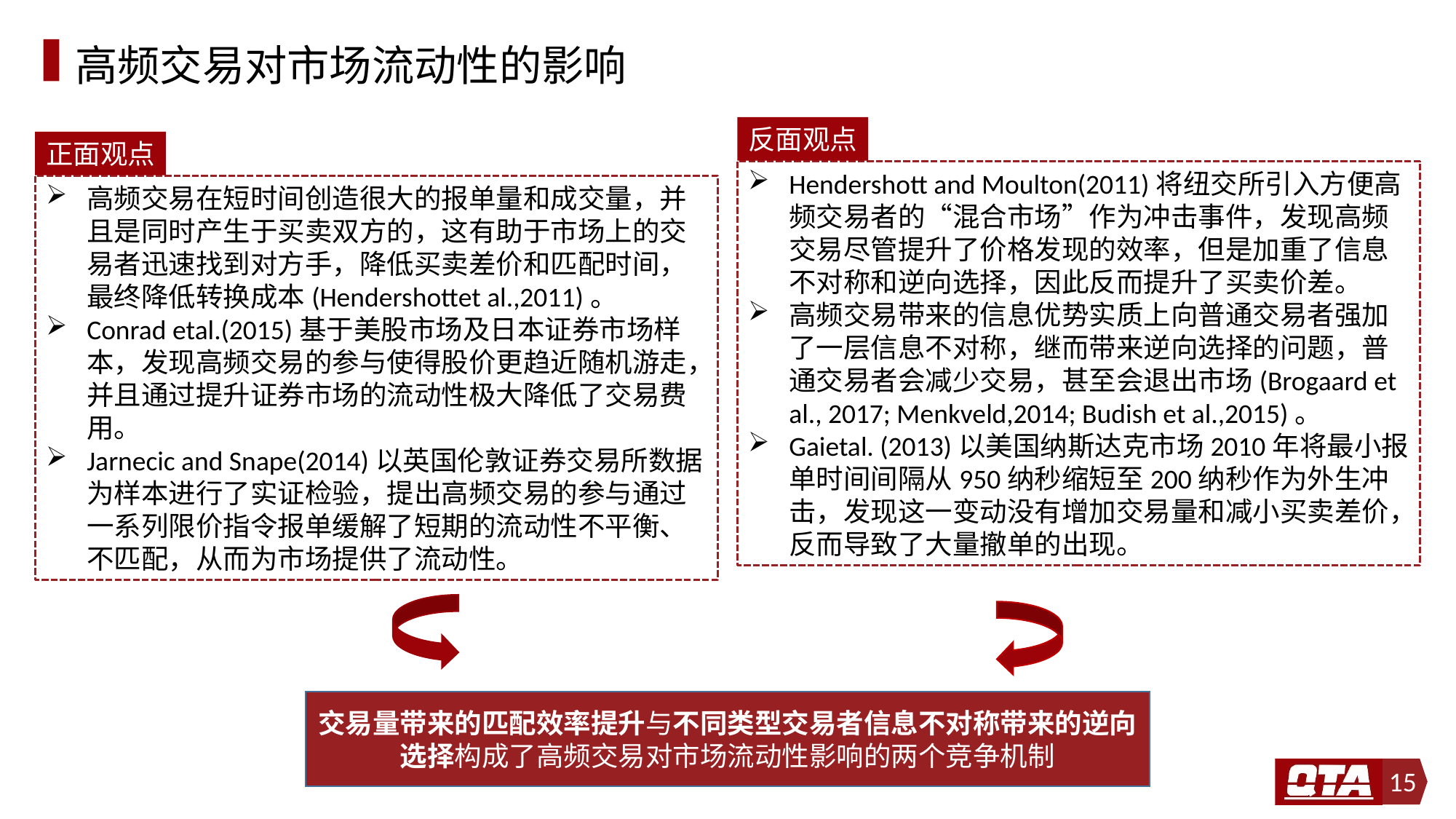

# 高频交易对市场流动性的影响
反面观点
正面观点
Hendershott and Moulton(2011)将纽交所引入方便高频交易者的“混合市场”作为冲击事件，发现高频交易尽管提升了价格发现的效率，但是加重了信息不对称和逆向选择，因此反而提升了买卖价差。
高频交易带来的信息优势实质上向普通交易者强加了一层信息不对称，继而带来逆向选择的问题，普通交易者会减少交易，甚至会退出市场(Brogaard et al., 2017; Menkveld,2014; Budish et al.,2015)。
Gaietal. (2013)以美国纳斯达克市场2010年将最小报单时间间隔从950纳秒缩短至200纳秒作为外生冲击，发现这一变动没有增加交易量和减小买卖差价，反而导致了大量撤单的出现。
高频交易在短时间创造很大的报单量和成交量，并且是同时产生于买卖双方的，这有助于市场上的交易者迅速找到对方手，降低买卖差价和匹配时间，最终降低转换成本(Hendershottet al.,2011)。
Conrad etal.(2015)基于美股市场及日本证券市场样本，发现高频交易的参与使得股价更趋近随机游走，并且通过提升证券市场的流动性极大降低了交易费用。
Jarnecic and Snape(2014)以英国伦敦证券交易所数据为样本进行了实证检验，提出高频交易的参与通过一系列限价指令报单缓解了短期的流动性不平衡、不匹配，从而为市场提供了流动性。

交易量带来的匹配效率提升与不同类型交易者信息不对称带来的逆向选择构成了高频交易对市场流动性影响的两个竞争机制
15